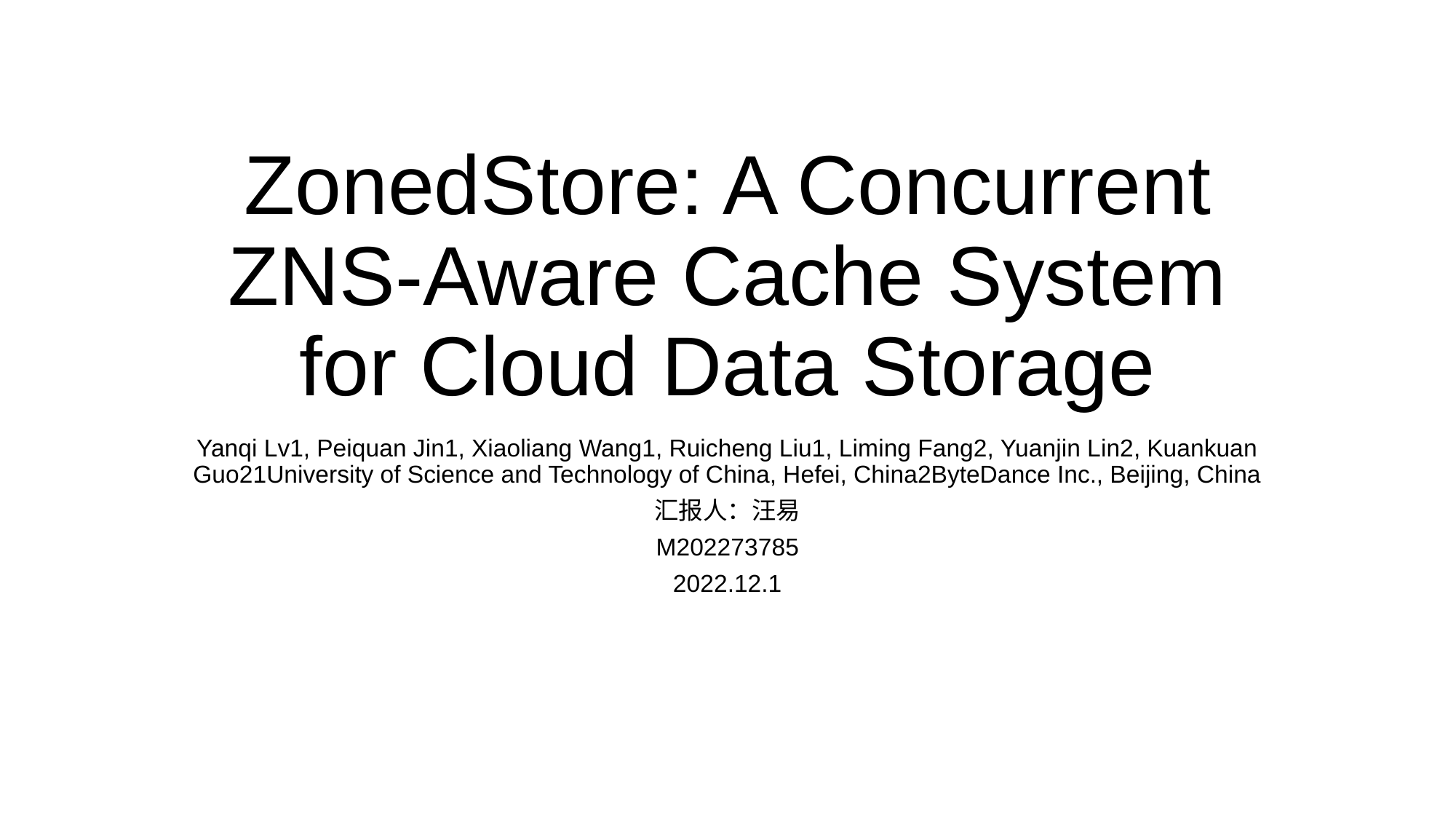

# ZonedStore: A Concurrent ZNS-Aware Cache System for Cloud Data Storage
Yanqi Lv1, Peiquan Jin1, Xiaoliang Wang1, Ruicheng Liu1, Liming Fang2, Yuanjin Lin2, Kuankuan Guo21University of Science and Technology of China, Hefei, China2ByteDance Inc., Beijing, China
汇报人：汪易
M202273785
2022.12.1